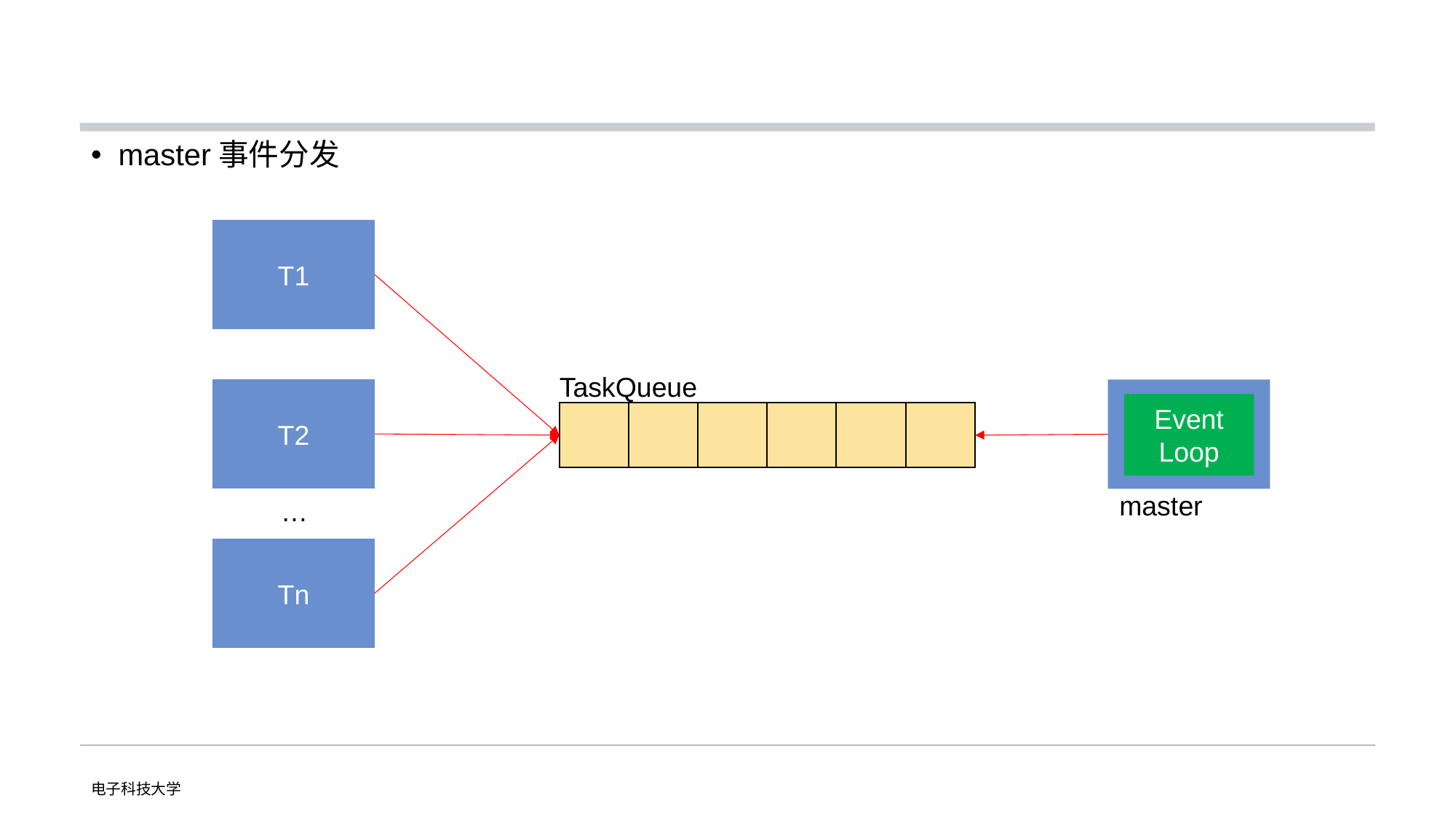

#
master事件分发
T1
TaskQueue
T2

Event
Loop

master
…
Tn
电子科技大学